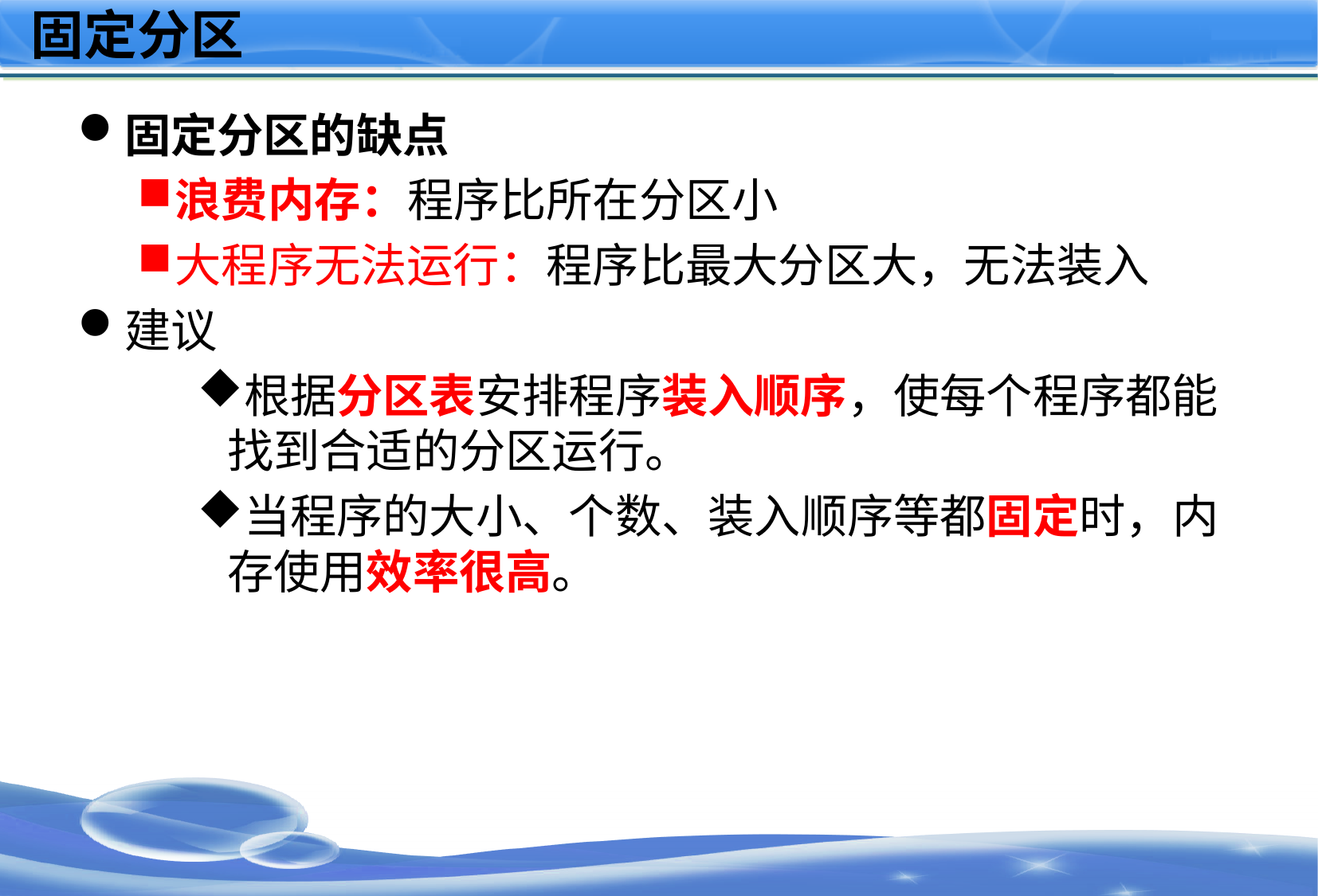

# 固定分区
固定分区的缺点
浪费内存：程序比所在分区小
大程序无法运行：程序比最大分区大，无法装入
建议
根据分区表安排程序装入顺序，使每个程序都能找到合适的分区运行。
当程序的大小、个数、装入顺序等都固定时，内存使用效率很高。